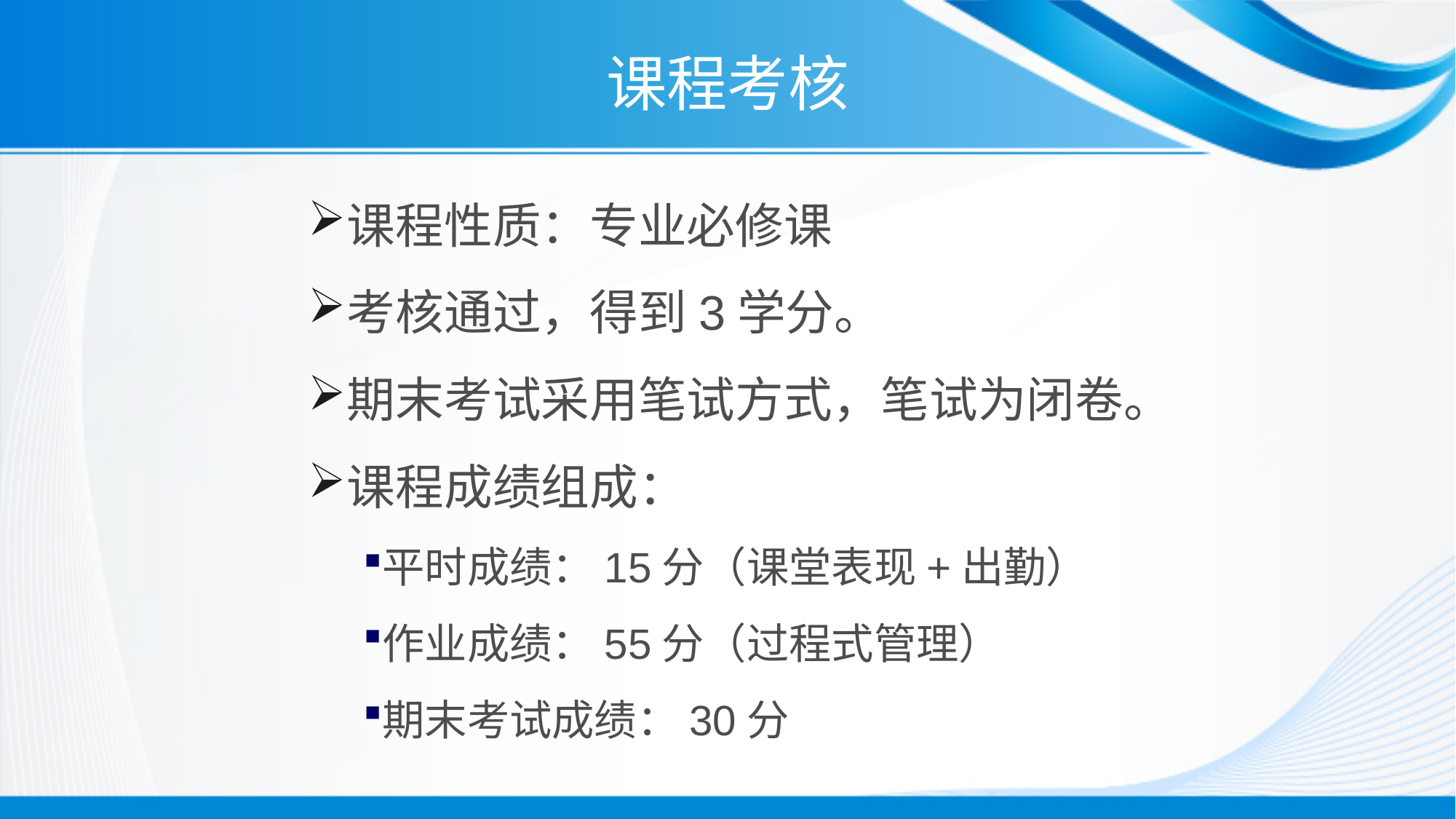

# 课程考核
课程性质：专业必修课
考核通过，得到3学分。
期末考试采用笔试方式，笔试为闭卷。
课程成绩组成：
平时成绩：15分（课堂表现+出勤）
作业成绩：55分（过程式管理）
期末考试成绩：30分